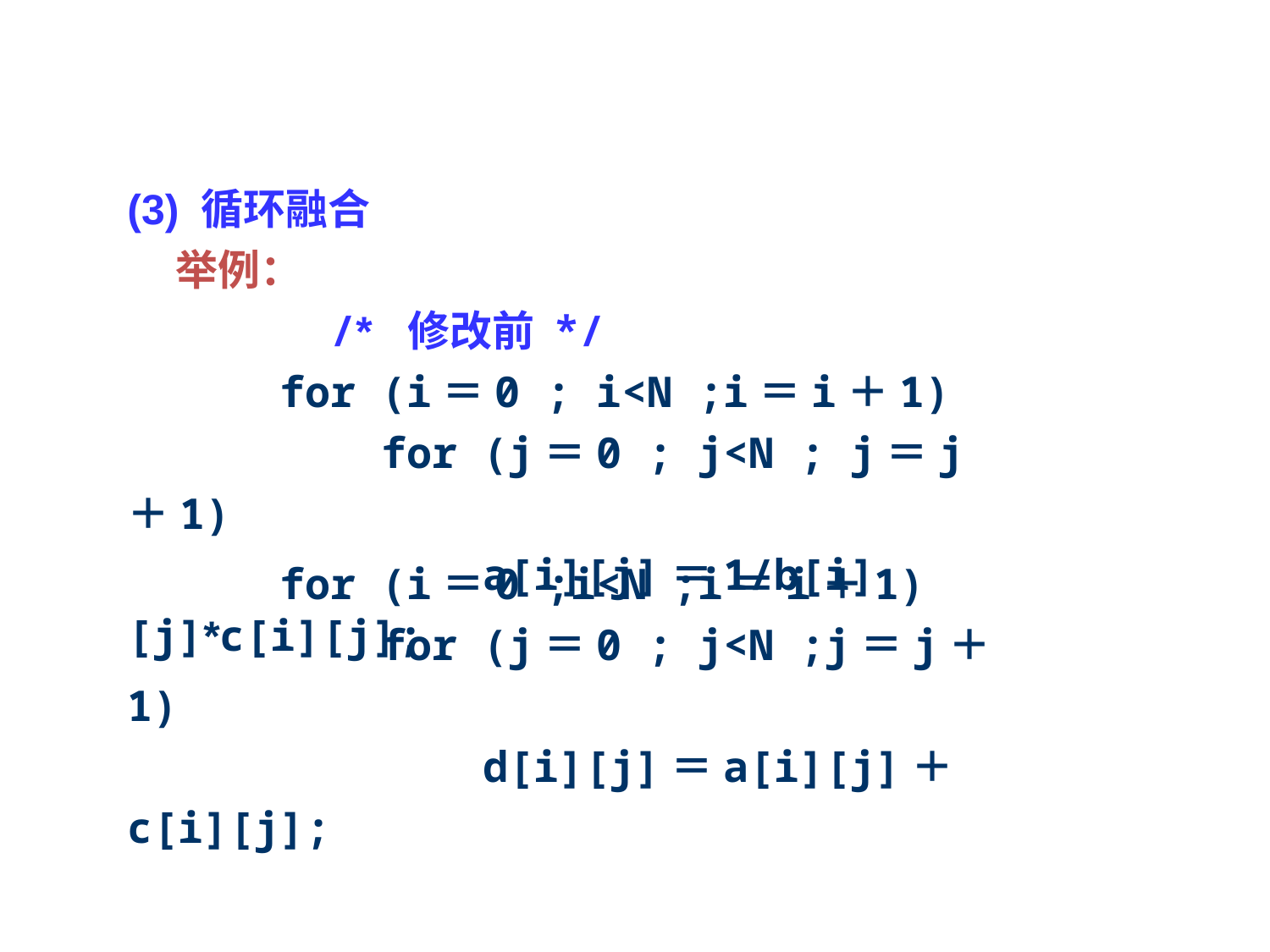

(3) 循环融合
    举例：
        /* 修改前 */
      for (i＝0 ; i<N ;i＝i＋1)
          for (j＝0 ; j<N ; j＝j＋1)
              a[i][j]＝1/b[i][j]*c[i][j];
      for (i＝0 ;i<N ;i＝i＋1)
          for (j＝0 ; j<N ;j＝j＋1)
              d[i][j]＝a[i][j]＋c[i][j];